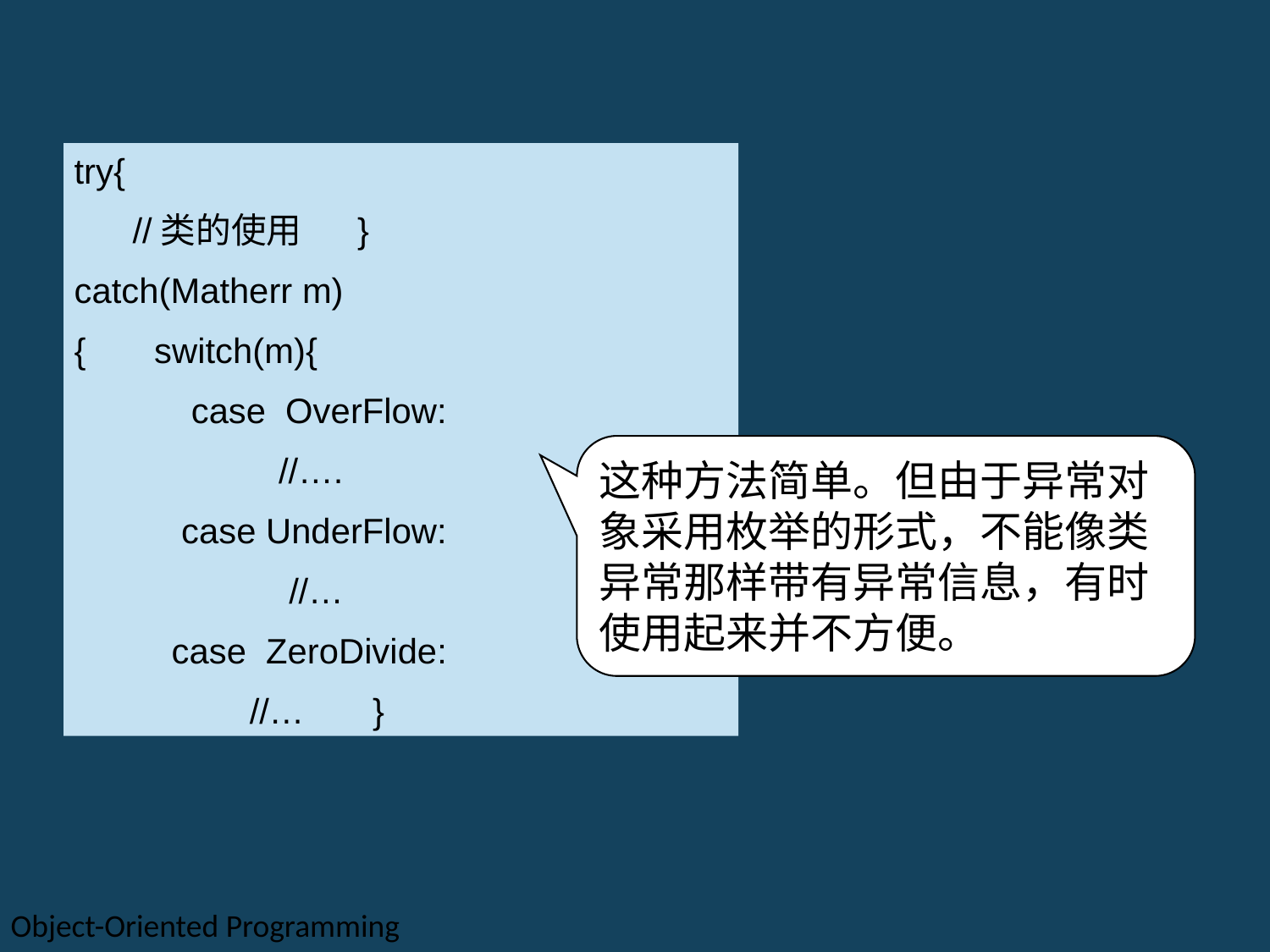

try{
      //类的使用      }
catch(Matherr m)
{       switch(m){
            case  OverFlow:
                     //….
           case UnderFlow:
 	         //…
          case  ZeroDivide:
                  //…       }
这种方法简单。但由于异常对象采用枚举的形式，不能像类异常那样带有异常信息，有时使用起来并不方便。
Object-Oriented Programming